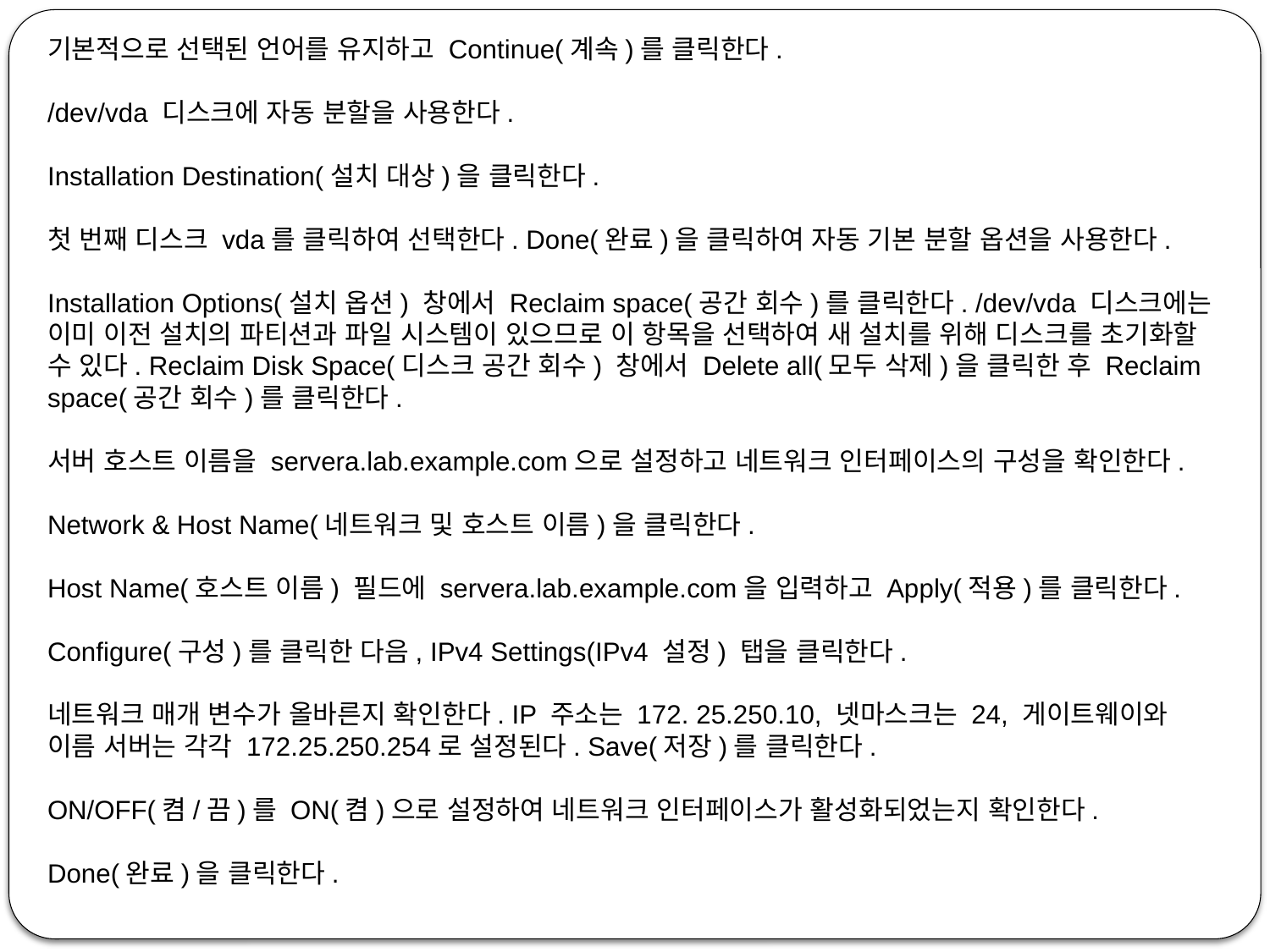

기본적으로 선택된 언어를 유지하고 Continue(계속)를 클릭한다.

/dev/vda 디스크에 자동 분할을 사용한다.

Installation Destination(설치 대상)을 클릭한다.

첫 번째 디스크 vda를 클릭하여 선택한다. Done(완료)을 클릭하여 자동 기본 분할 옵션을 사용한다.

Installation Options(설치 옵션) 창에서 Reclaim space(공간 회수)를 클릭한다. /dev/vda 디스크에는 이미 이전 설치의 파티션과 파일 시스템이 있으므로 이 항목을 선택하여 새 설치를 위해 디스크를 초기화할 수 있다. Reclaim Disk Space(디스크 공간 회수) 창에서 Delete all(모두 삭제)을 클릭한 후 Reclaim space(공간 회수)를 클릭한다.

서버 호스트 이름을 servera.lab.example.com으로 설정하고 네트워크 인터페이스의 구성을 확인한다.

Network & Host Name(네트워크 및 호스트 이름)을 클릭한다.

Host Name(호스트 이름) 필드에 servera.lab.example.com을 입력하고 Apply(적용)를 클릭한다.

Configure(구성)를 클릭한 다음, IPv4 Settings(IPv4 설정) 탭을 클릭한다.

네트워크 매개 변수가 올바른지 확인한다. IP 주소는 172. 25.250.10, 넷마스크는 24, 게이트웨이와 이름 서버는 각각 172.25.250.254로 설정된다. Save(저장)를 클릭한다.

ON/OFF(켬/끔)를 ON(켬)으로 설정하여 네트워크 인터페이스가 활성화되었는지 확인한다.

Done(완료)을 클릭한다.